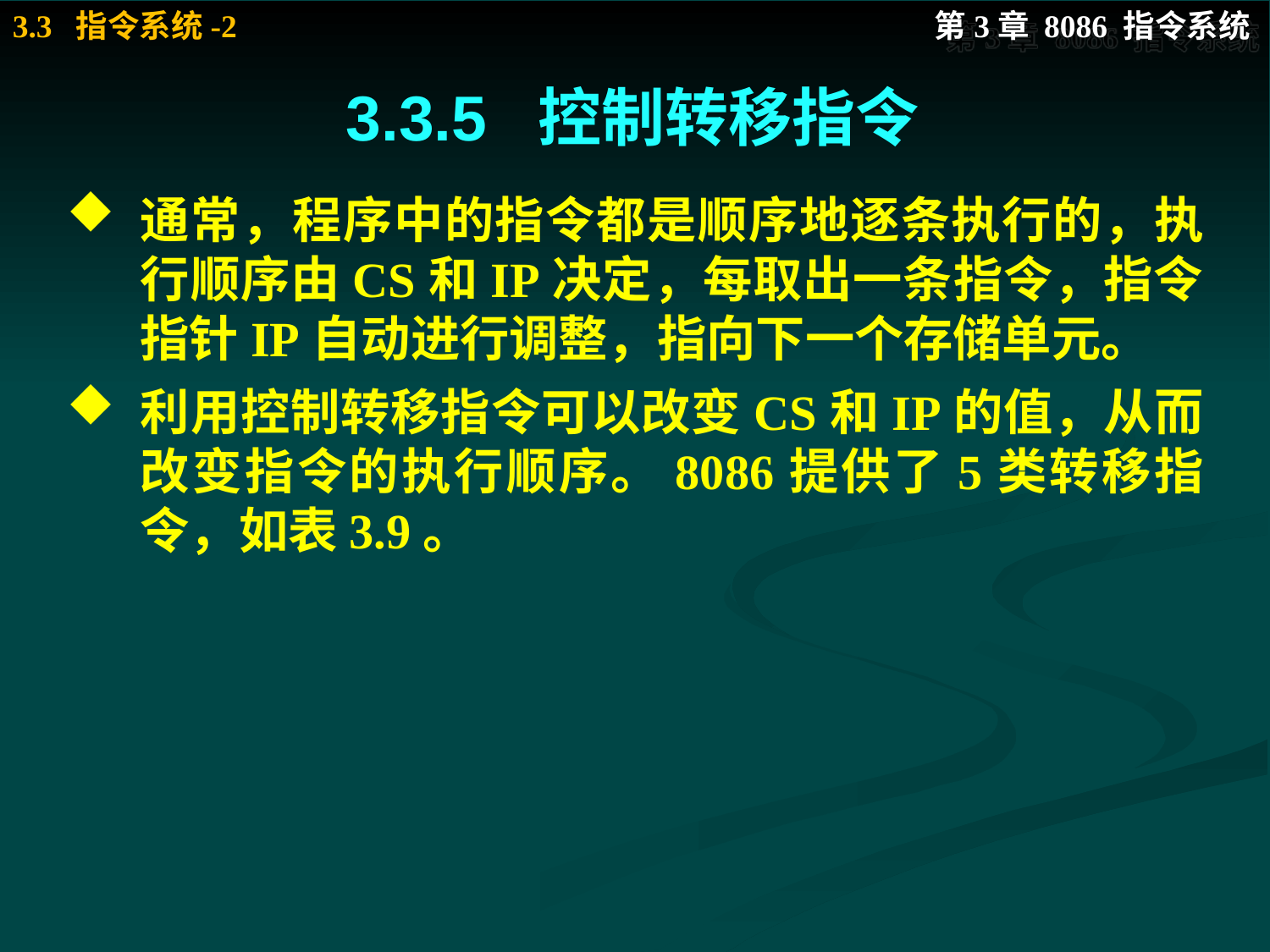

# 3.3.5  控制转移指令
通常，程序中的指令都是顺序地逐条执行的，执行顺序由CS和IP决定，每取出一条指令，指令指针IP自动进行调整，指向下一个存储单元。
利用控制转移指令可以改变CS和IP的值，从而改变指令的执行顺序。8086提供了5类转移指令，如表3.9。